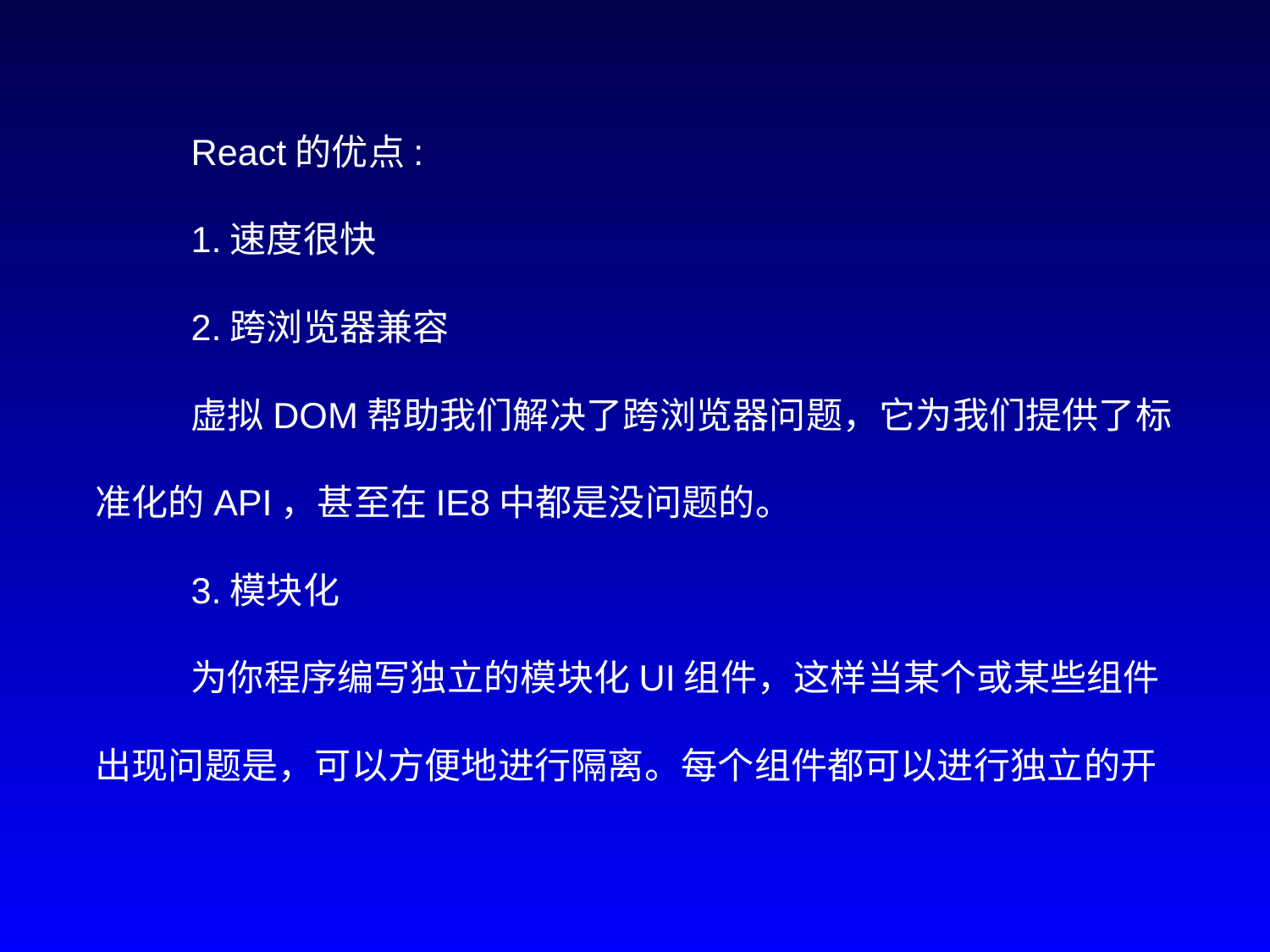

React的优点:
1.速度很快
2.跨浏览器兼容
虚拟DOM帮助我们解决了跨浏览器问题，它为我们提供了标准化的API，甚至在IE8中都是没问题的。
3.模块化
为你程序编写独立的模块化UI组件，这样当某个或某些组件出现问题是，可以方便地进行隔离。每个组件都可以进行独立的开